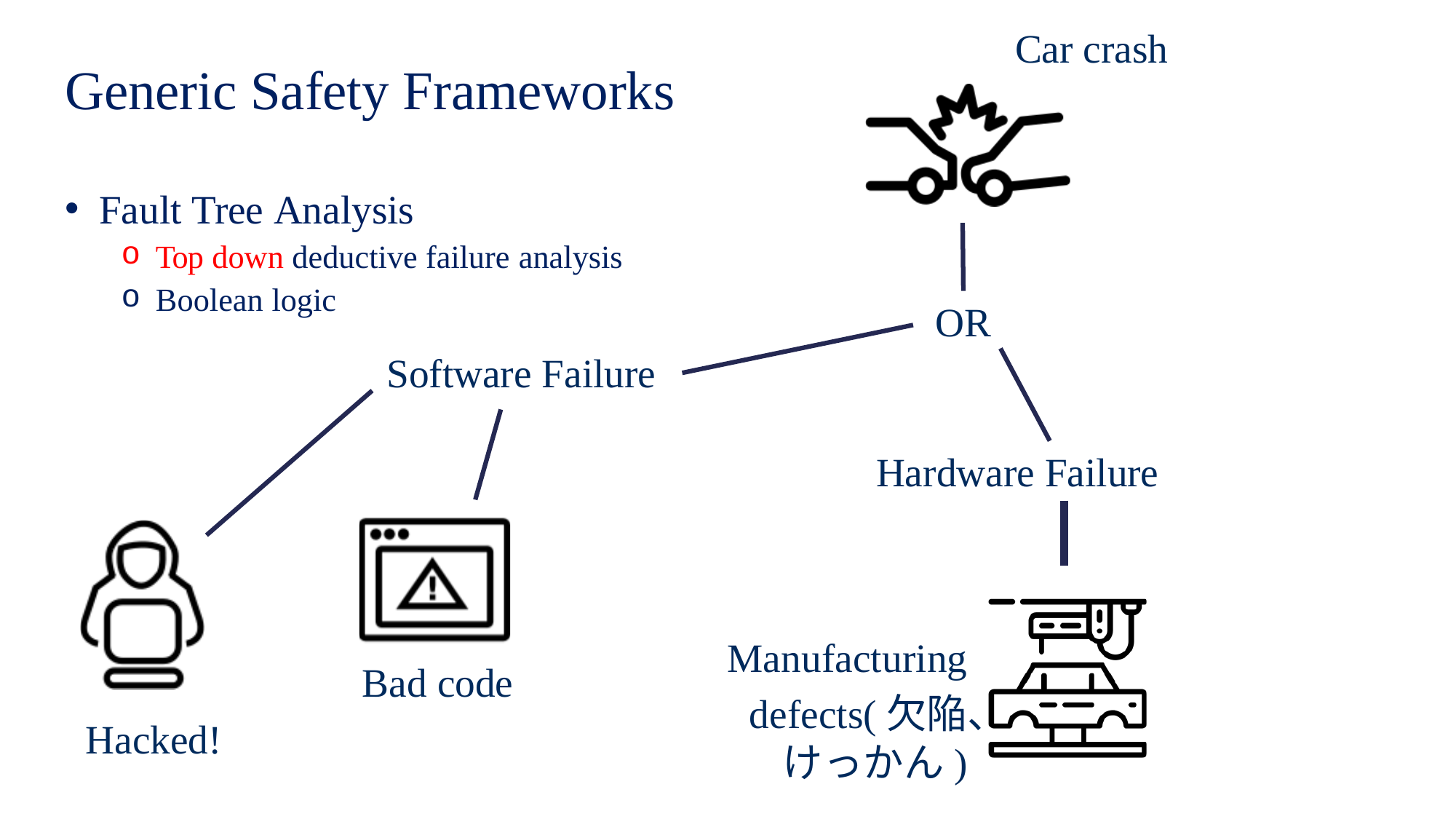

# Car crash
Generic Safety Frameworks

Fault Tree Analysis
Top down deductive failure analysis
Boolean logic
Software Failure

OR

Hardware Failure

Manufacturing
defects(欠陥、けっかん)
Bad code
Hacked!